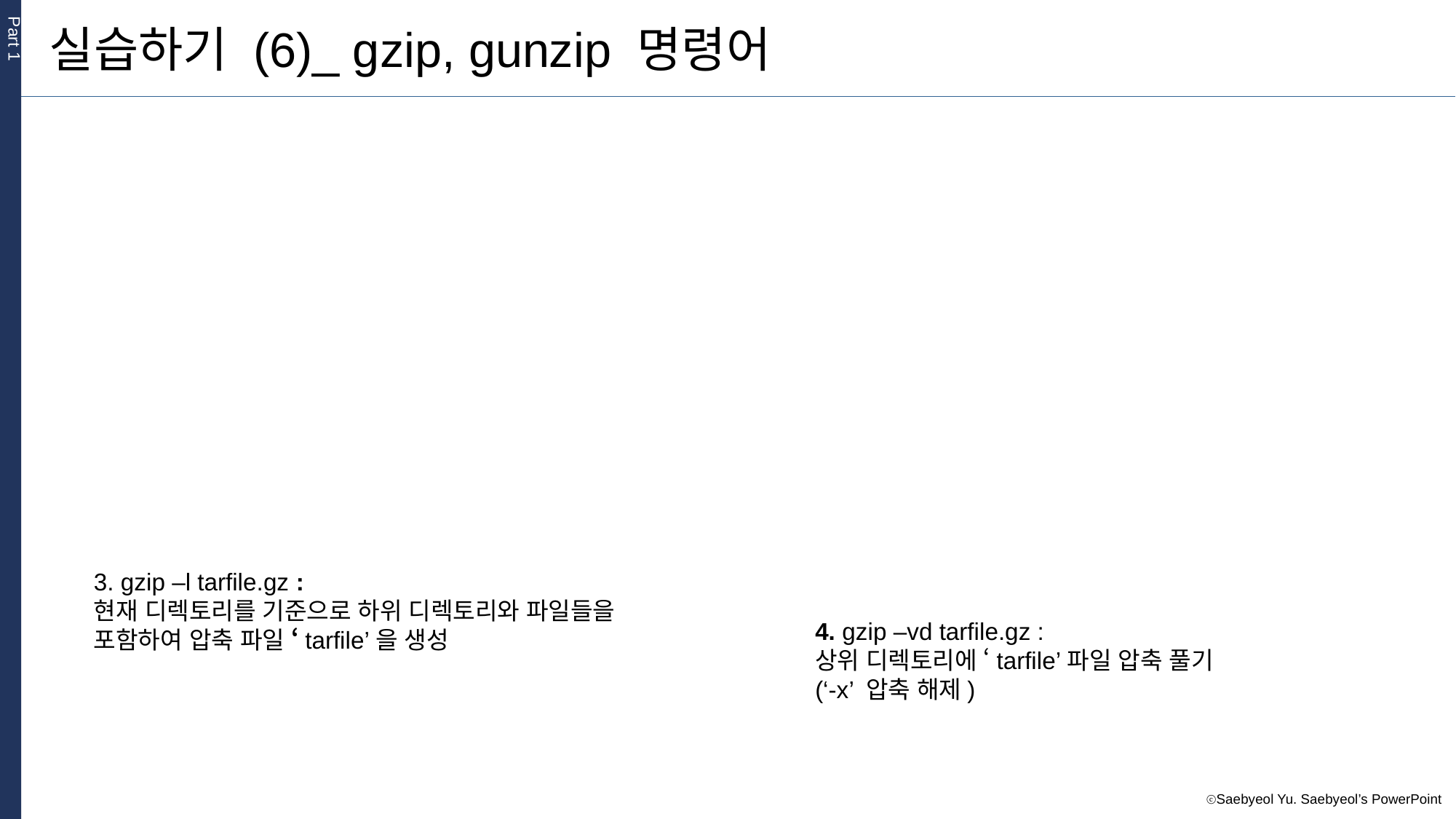

Part 1
실습하기 (6)_ gzip, gunzip 명령어

2
3. gzip –l tarfile.gz :
현재 디렉토리를 기준으로 하위 디렉토리와 파일들을 포함하여 압축 파일 ‘tarfile’을 생성
4. gzip –vd tarfile.gz :
상위 디렉토리에 ‘tarfile’파일 압축 풀기
(‘-x’ 압축 해제)